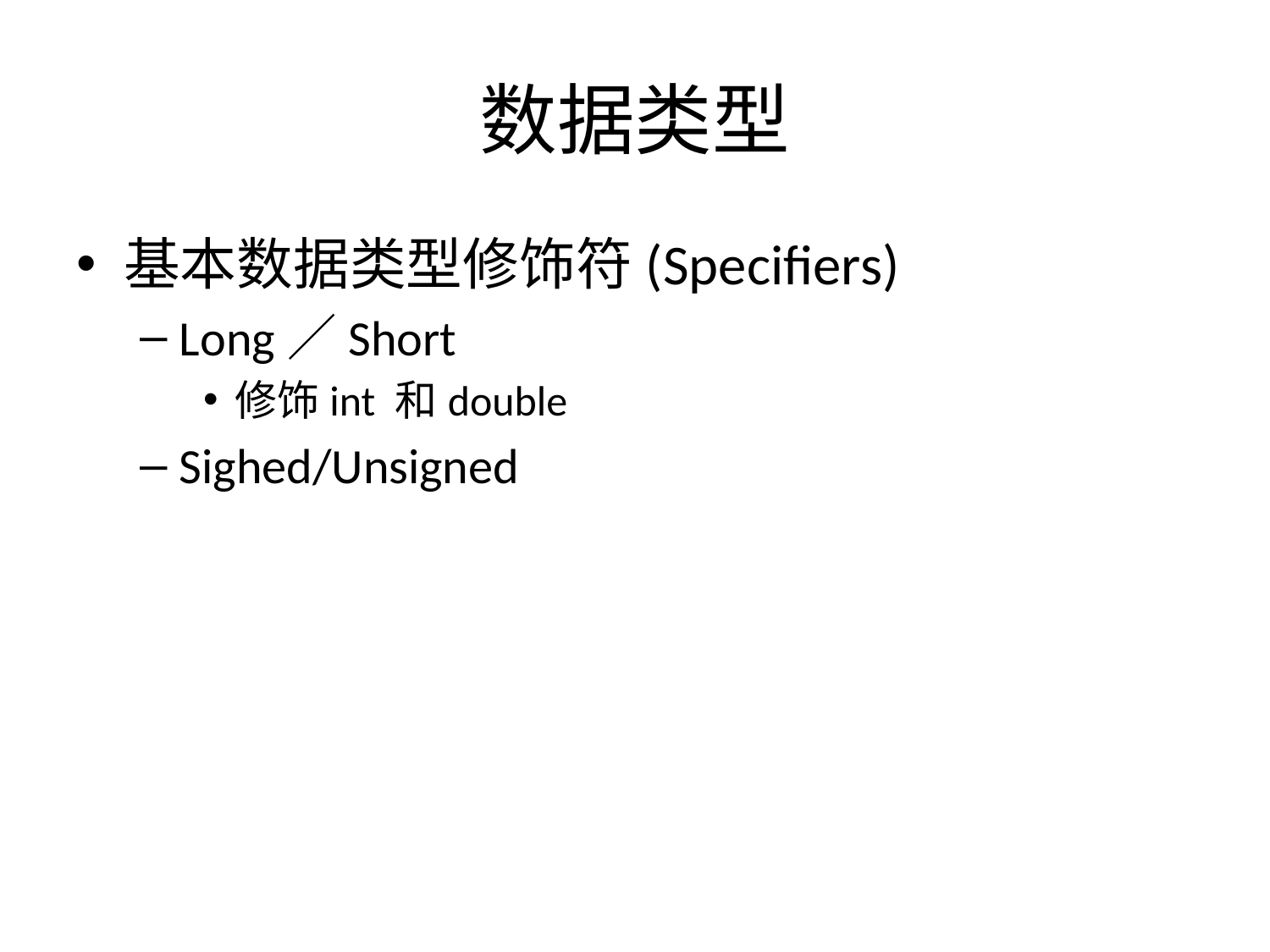

# 数据类型
基本数据类型修饰符(Specifiers)
Long／Short
修饰int 和double
Sighed/Unsigned